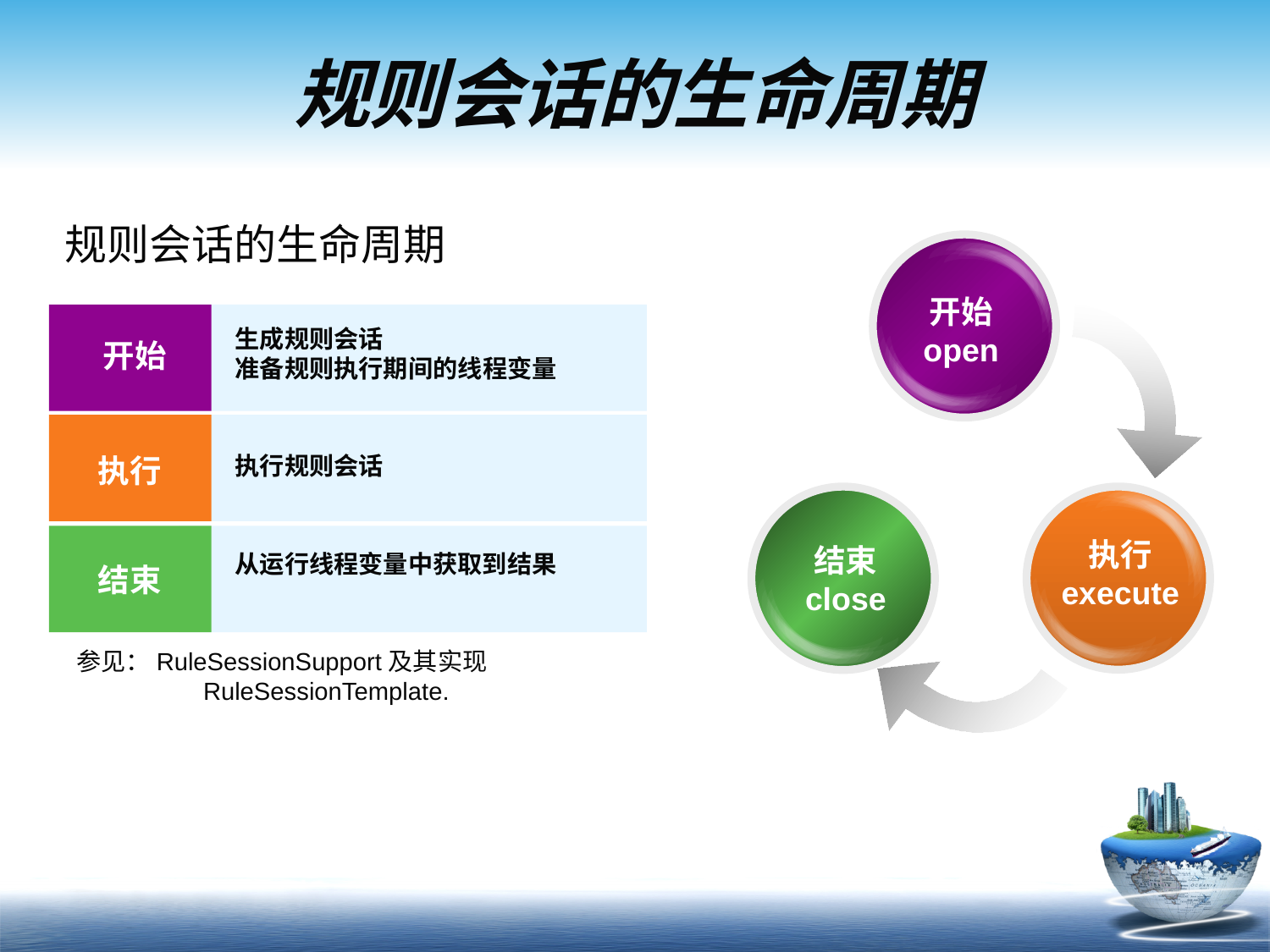

# 规则会话的生命周期
规则会话的生命周期

开始
open

生成规则会话
准备规则执行期间的线程变量
开始

执行规则会话
执行

执行
execute
结束
close
从运行线程变量中获取到结果
结束

参见：RuleSessionSupport及其实现
	RuleSessionTemplate.